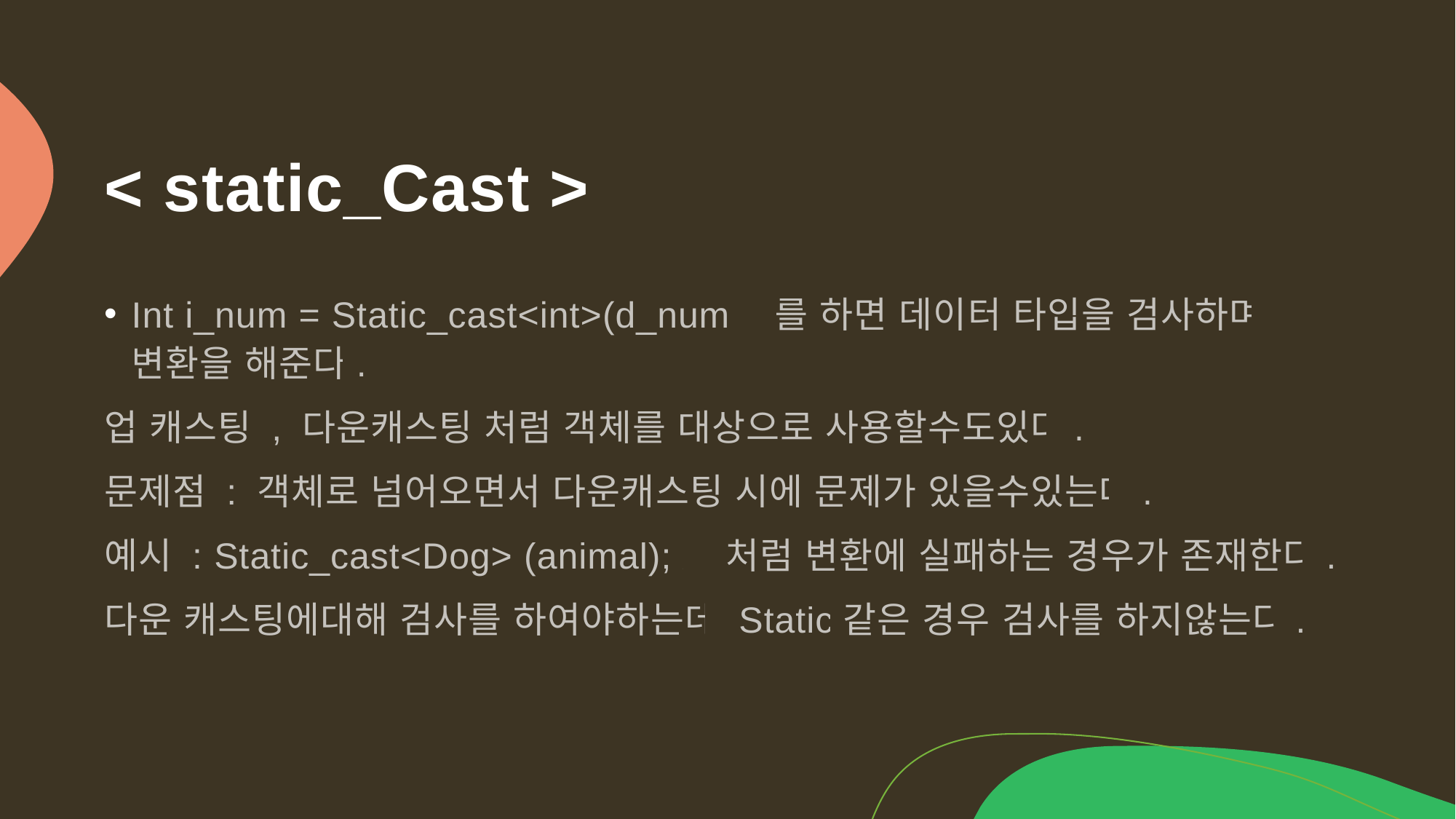

# < static_Cast >
Int i_num = Static_cast<int>(d_num); 를 하면 데이터 타입을 검사하며 변환을 해준다.
업 캐스팅 , 다운캐스팅 처럼 객체를 대상으로 사용할수도있다.
문제점 : 객체로 넘어오면서 다운캐스팅 시에 문제가 있을수있는데.
예시 : Static_cast<Dog> (animal); // 처럼 변환에 실패하는 경우가 존재한다.
다운 캐스팅에대해 검사를 하여야하는데 Static같은 경우 검사를 하지않는다.